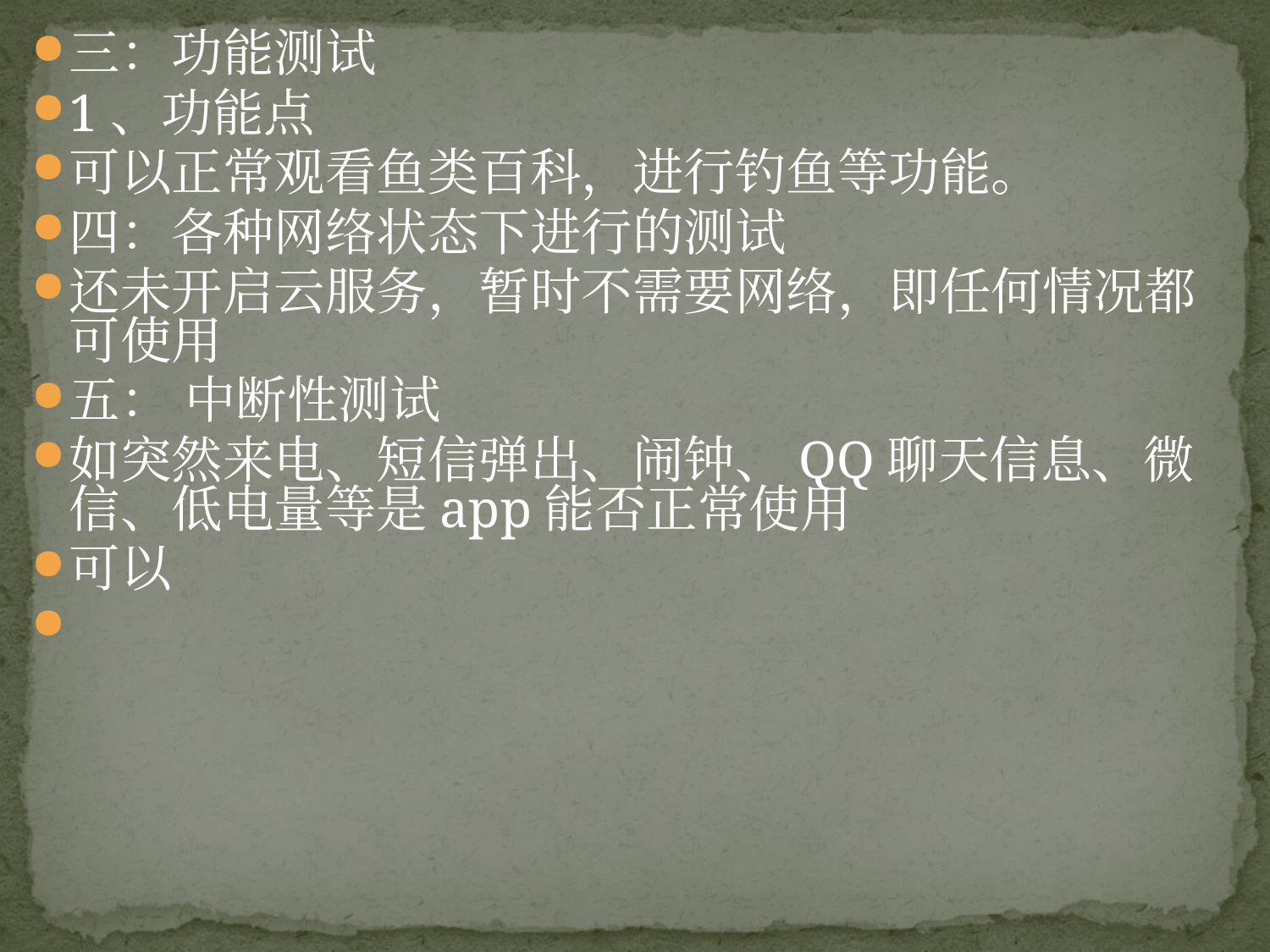

三：功能测试
1、功能点
可以正常观看鱼类百科，进行钓鱼等功能。
四：各种网络状态下进行的测试
还未开启云服务，暂时不需要网络，即任何情况都可使用
五： 中断性测试
如突然来电、短信弹出、闹钟、QQ聊天信息、微信、低电量等是app能否正常使用
可以